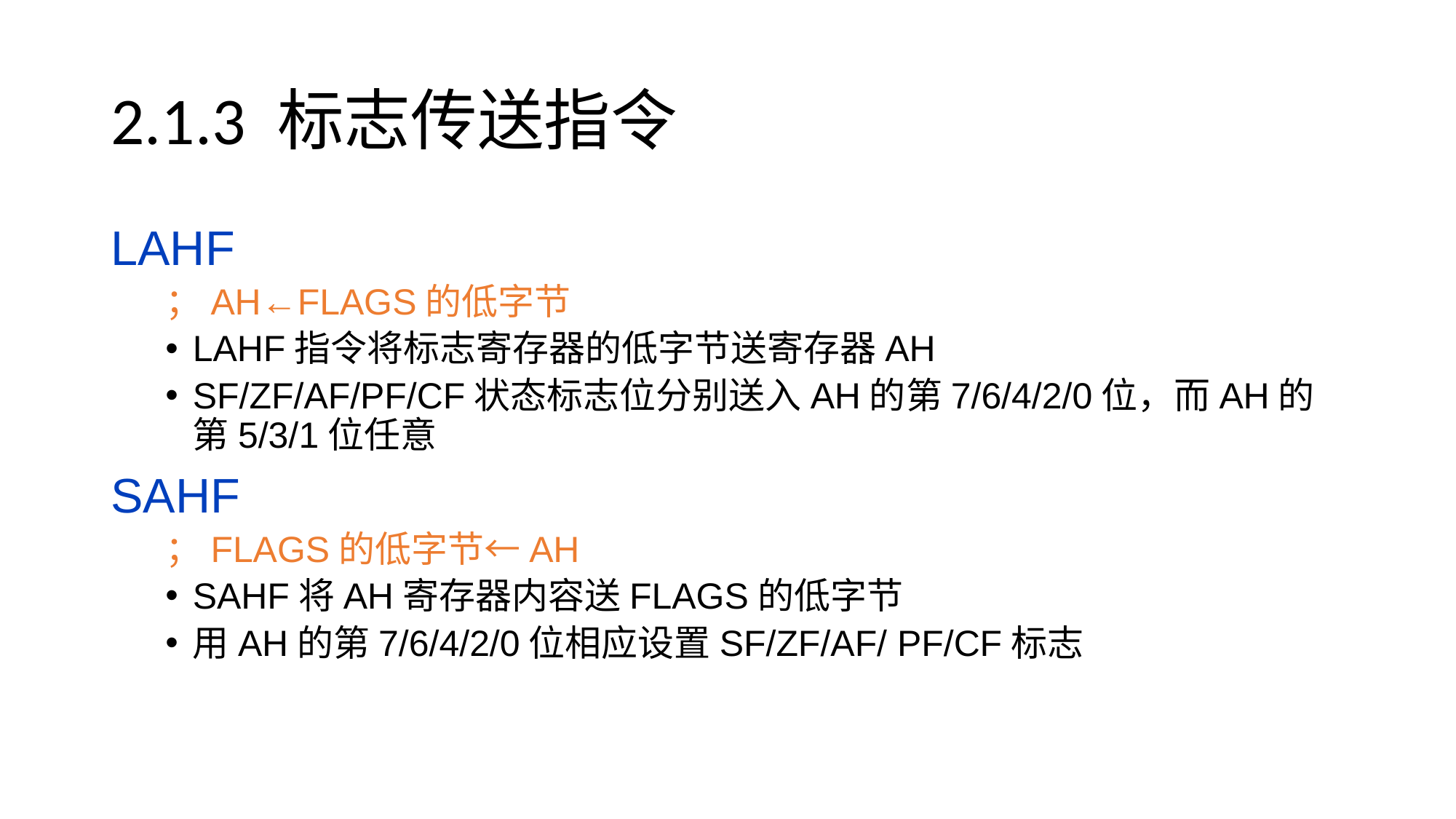

# 2.1.3 标志传送指令
LAHF
；AH←FLAGS的低字节
LAHF指令将标志寄存器的低字节送寄存器AH
SF/ZF/AF/PF/CF状态标志位分别送入AH的第7/6/4/2/0位，而AH的第5/3/1位任意
SAHF
；FLAGS的低字节←AH
SAHF将AH寄存器内容送FLAGS的低字节
用AH的第7/6/4/2/0位相应设置SF/ZF/AF/ PF/CF标志